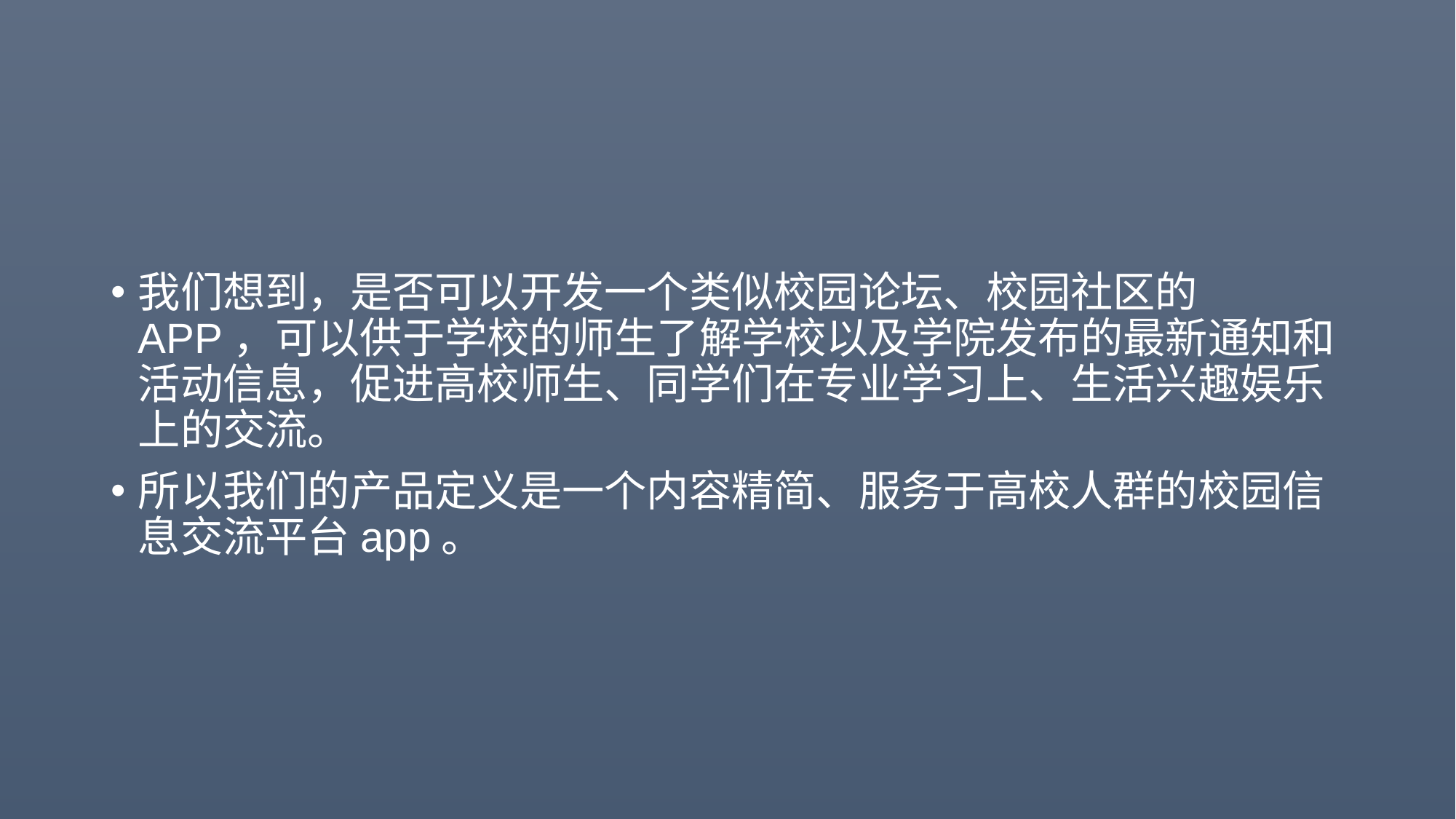

#
我们想到，是否可以开发一个类似校园论坛、校园社区的APP，可以供于学校的师生了解学校以及学院发布的最新通知和活动信息，促进高校师生、同学们在专业学习上、生活兴趣娱乐上的交流。
所以我们的产品定义是一个内容精简、服务于高校人群的校园信息交流平台app。